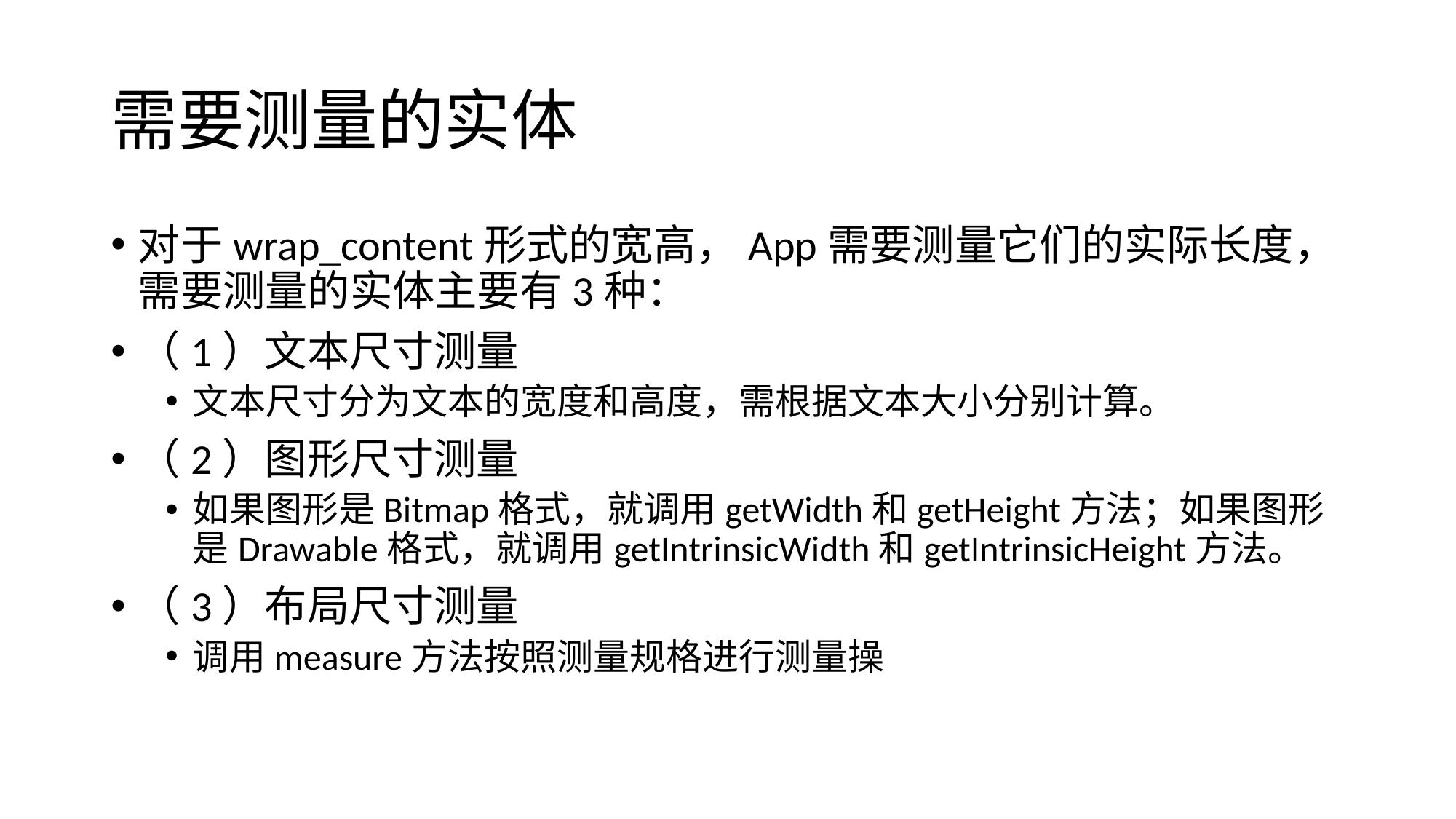

# 需要测量的实体
对于wrap_content形式的宽高，App需要测量它们的实际长度，需要测量的实体主要有3种：
（1）文本尺寸测量
文本尺寸分为文本的宽度和高度，需根据文本大小分别计算。
（2）图形尺寸测量
如果图形是Bitmap格式，就调用getWidth和getHeight方法；如果图形是Drawable格式，就调用getIntrinsicWidth和getIntrinsicHeight方法。
（3）布局尺寸测量
调用measure方法按照测量规格进行测量操